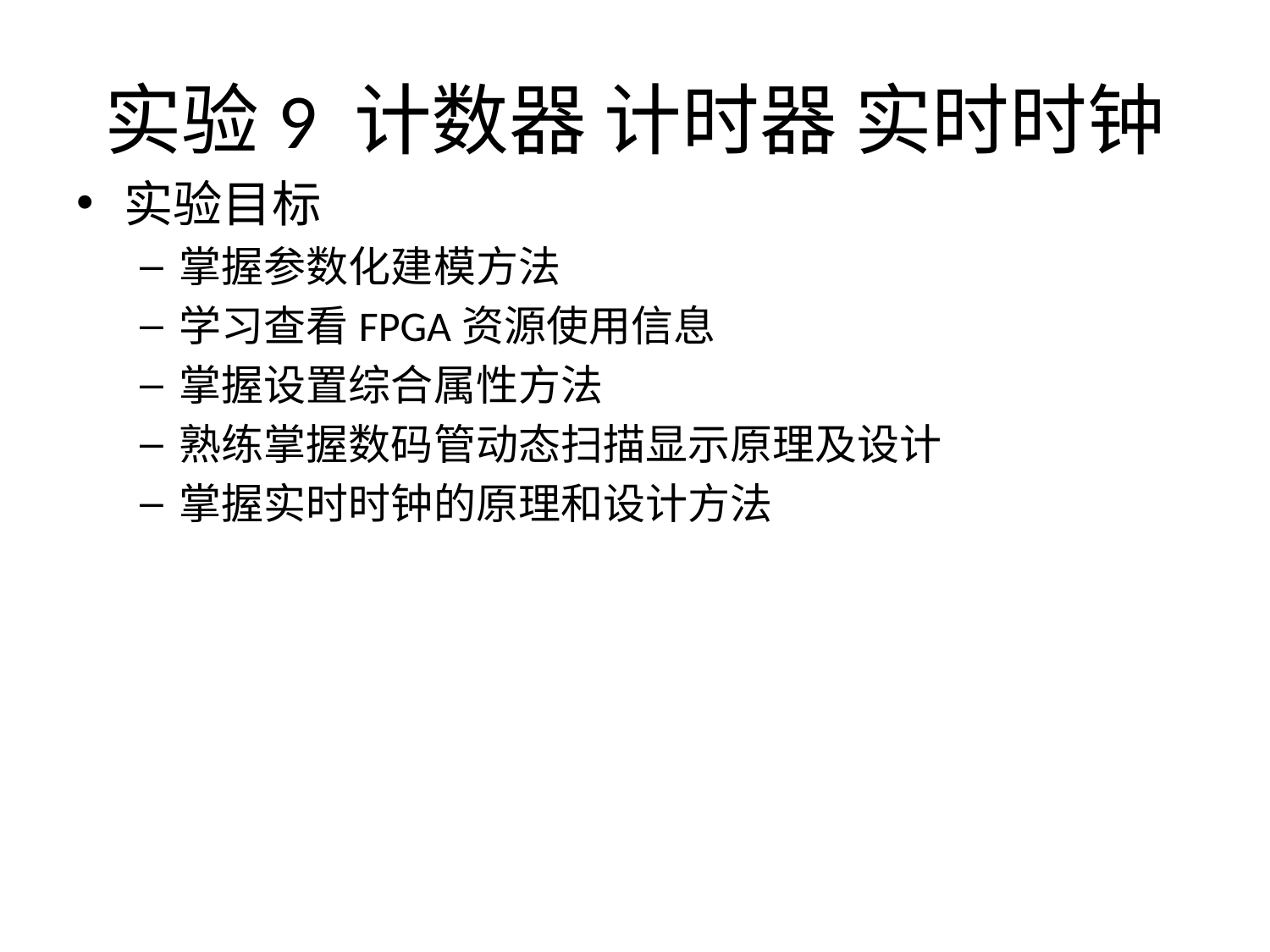

# 实验9 计数器 计时器 实时时钟
实验目标
掌握参数化建模方法
学习查看FPGA资源使用信息
掌握设置综合属性方法
熟练掌握数码管动态扫描显示原理及设计
掌握实时时钟的原理和设计方法